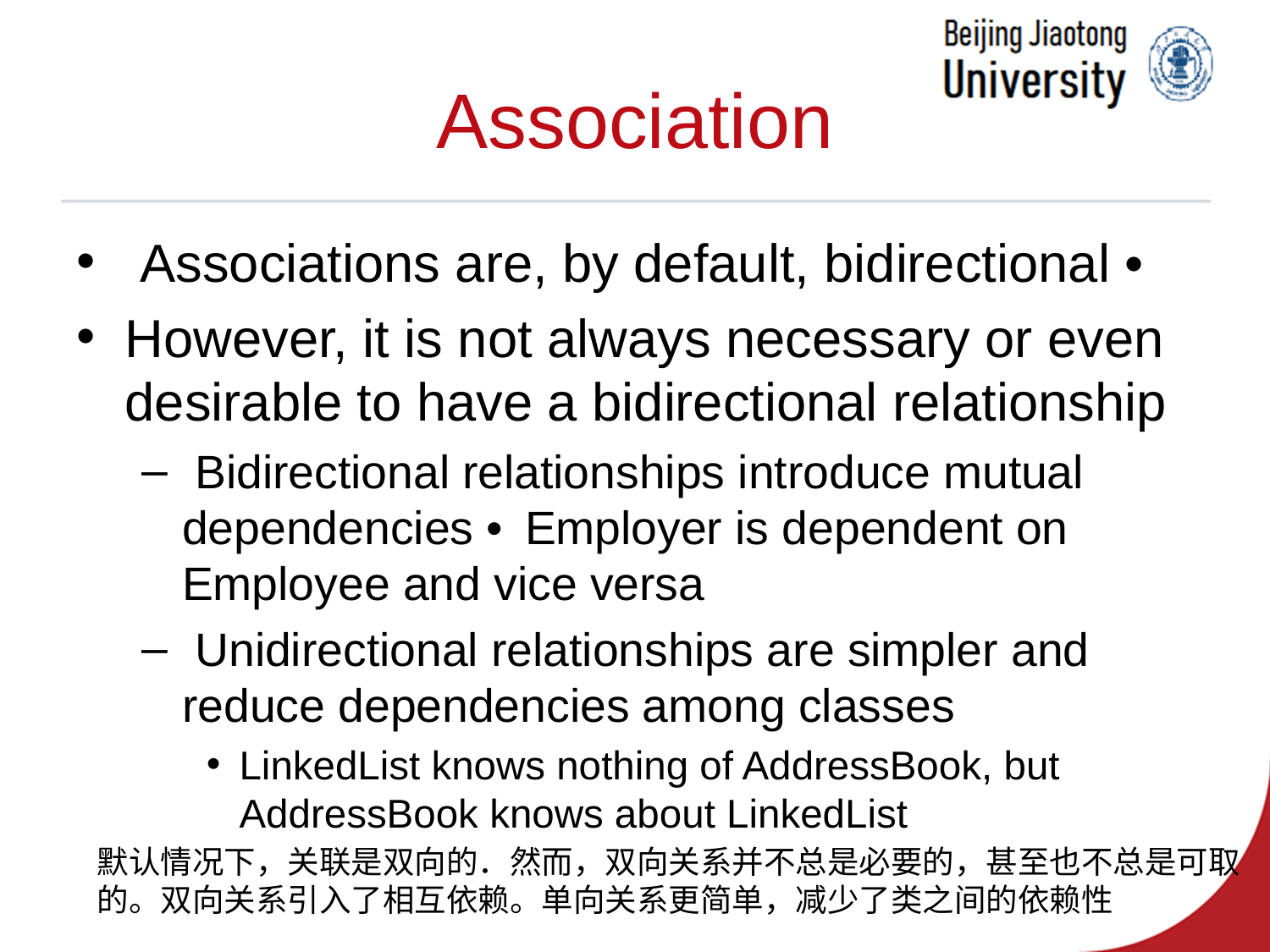

# Association
 Associations are, by default, bidirectional •
However, it is not always necessary or even desirable to have a bidirectional relationship
 Bidirectional relationships introduce mutual dependencies •  Employer is dependent on Employee and vice versa
 Unidirectional relationships are simpler and reduce dependencies among classes
LinkedList knows nothing of AddressBook, but AddressBook knows about LinkedList
默认情况下，关联是双向的．然而，双向关系并不总是必要的，甚至也不总是可取的。双向关系引入了相互依赖。单向关系更简单，减少了类之间的依赖性